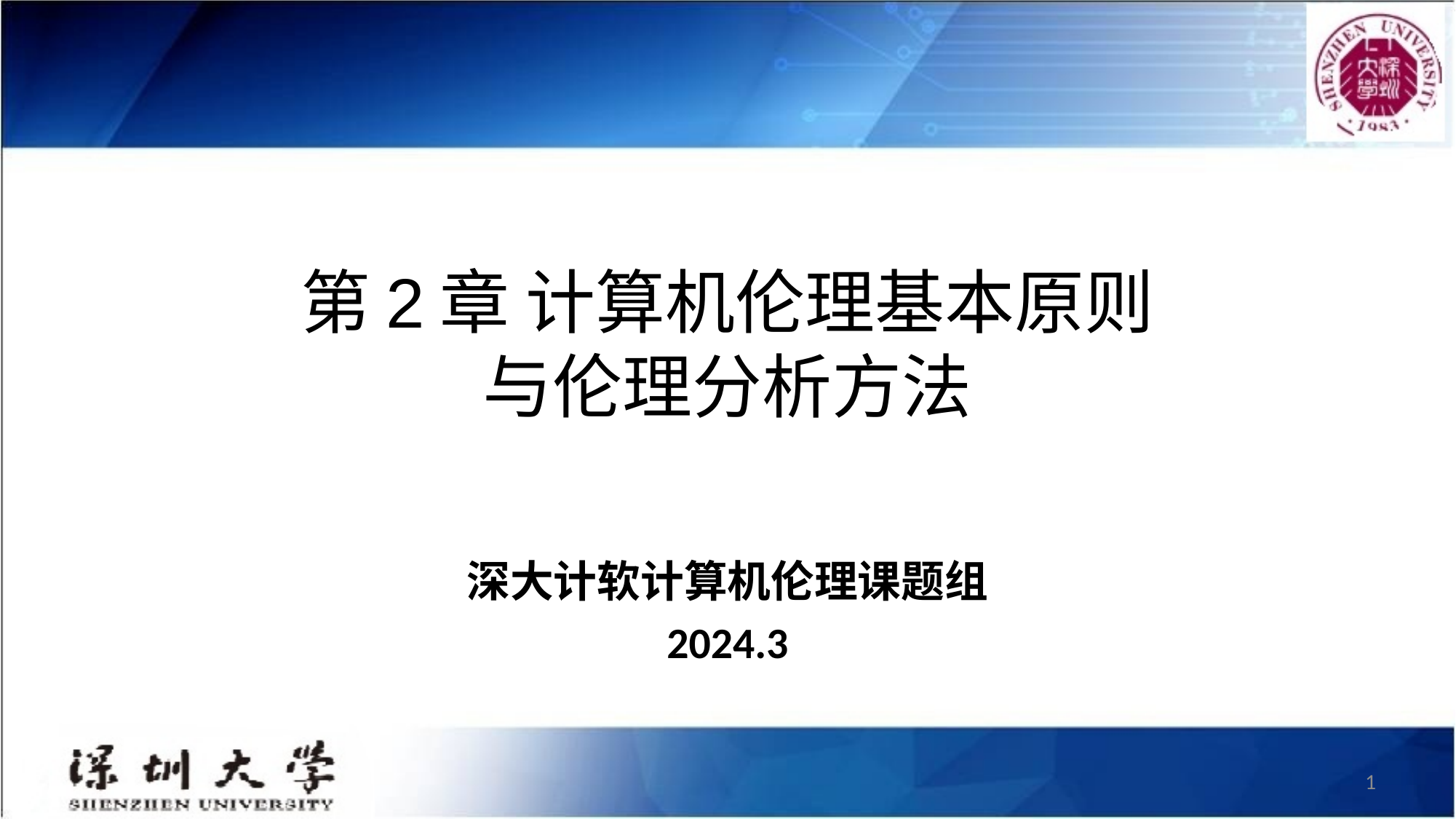

# 第2章 计算机伦理基本原则 与伦理分析方法

深大计软计算机伦理课题组
2024.3
1